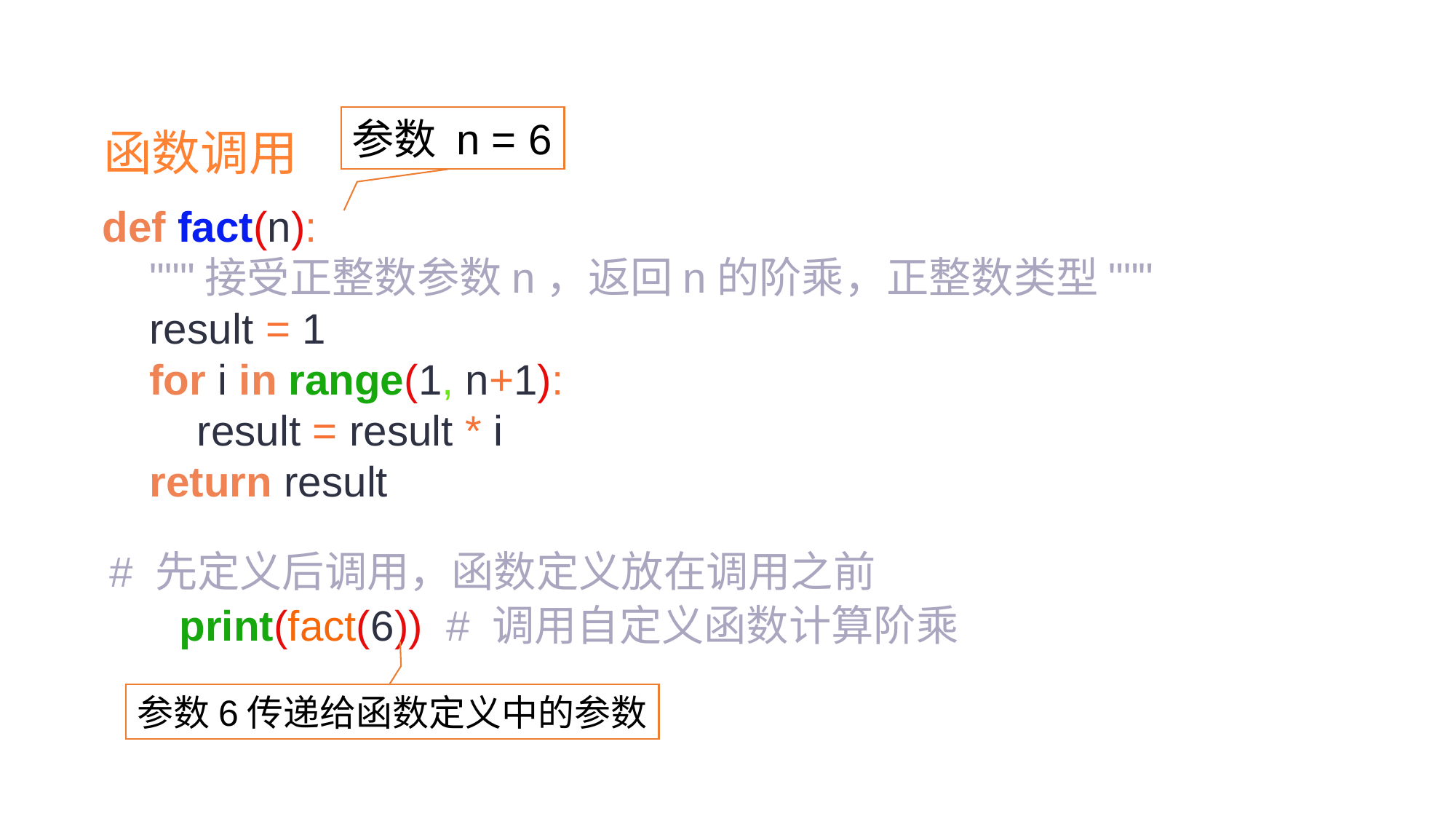

参数 n = 6
函数调用
def fact(n):
    """接受正整数参数n，返回n的阶乘，正整数类型"""
    result = 1
    for i in range(1, n+1):
        result = result * i
    return result
# 先定义后调用，函数定义放在调用之前
print(fact(6))  # 调用自定义函数计算阶乘
参数6传递给函数定义中的参数